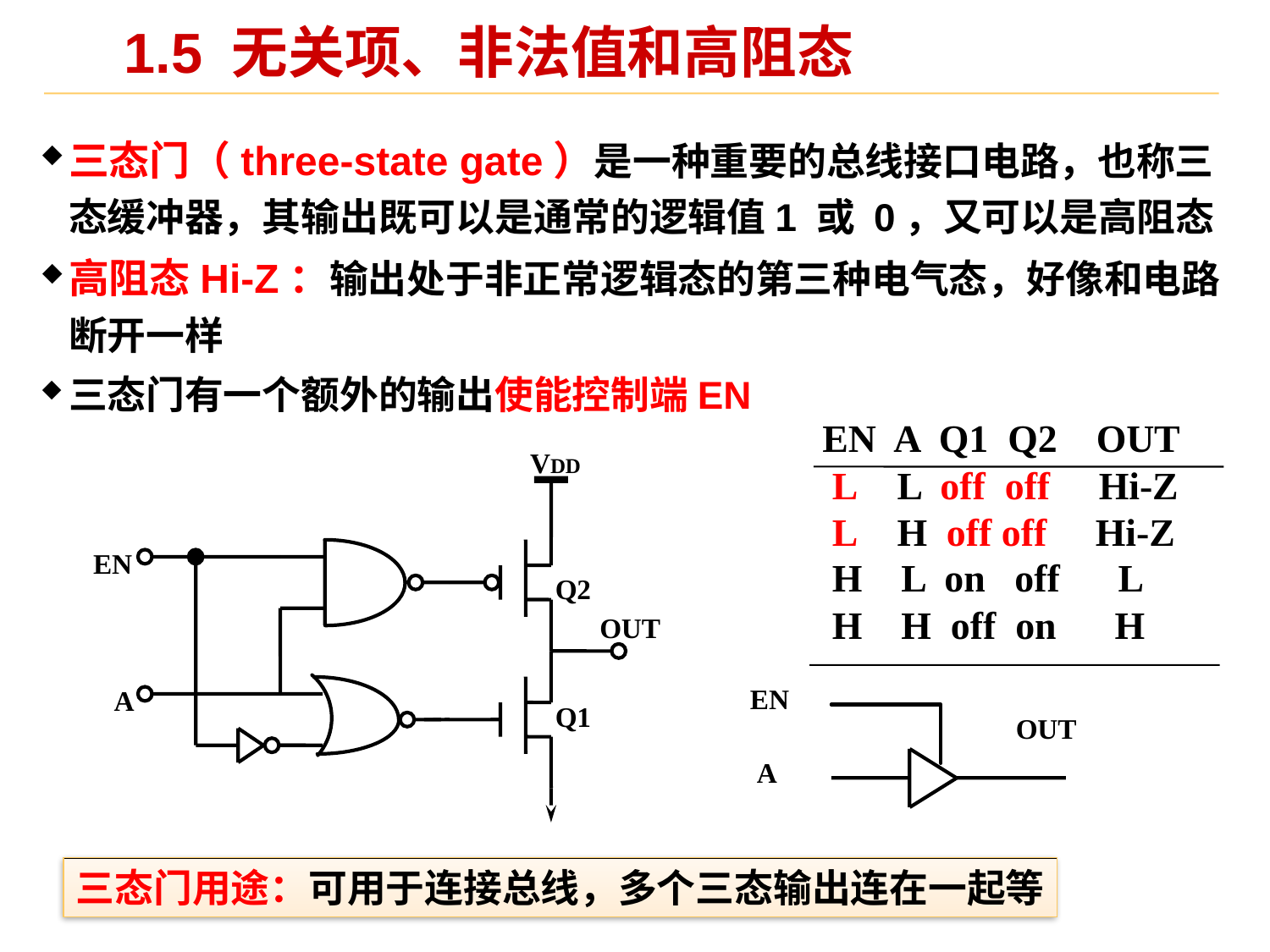

1.5 无关项、非法值和高阻态
三态门（three-state gate）是一种重要的总线接口电路，也称三态缓冲器，其输出既可以是通常的逻辑值1 或 0，又可以是高阻态
高阻态Hi-Z：输出处于非正常逻辑态的第三种电气态，好像和电路断开一样
三态门有一个额外的输出使能控制端EN
EN  A  Q1  Q2    OUT
 L    L  off  off     Hi-Z
 L    H  off off     Hi-Z
 H    L  on   off      L
 H    H  off  on      H

VDD

EN

Q2

OUT

 A

Q1

EN

OUT
 A

三态门用途：可用于连接总线，多个三态输出连在一起等
16